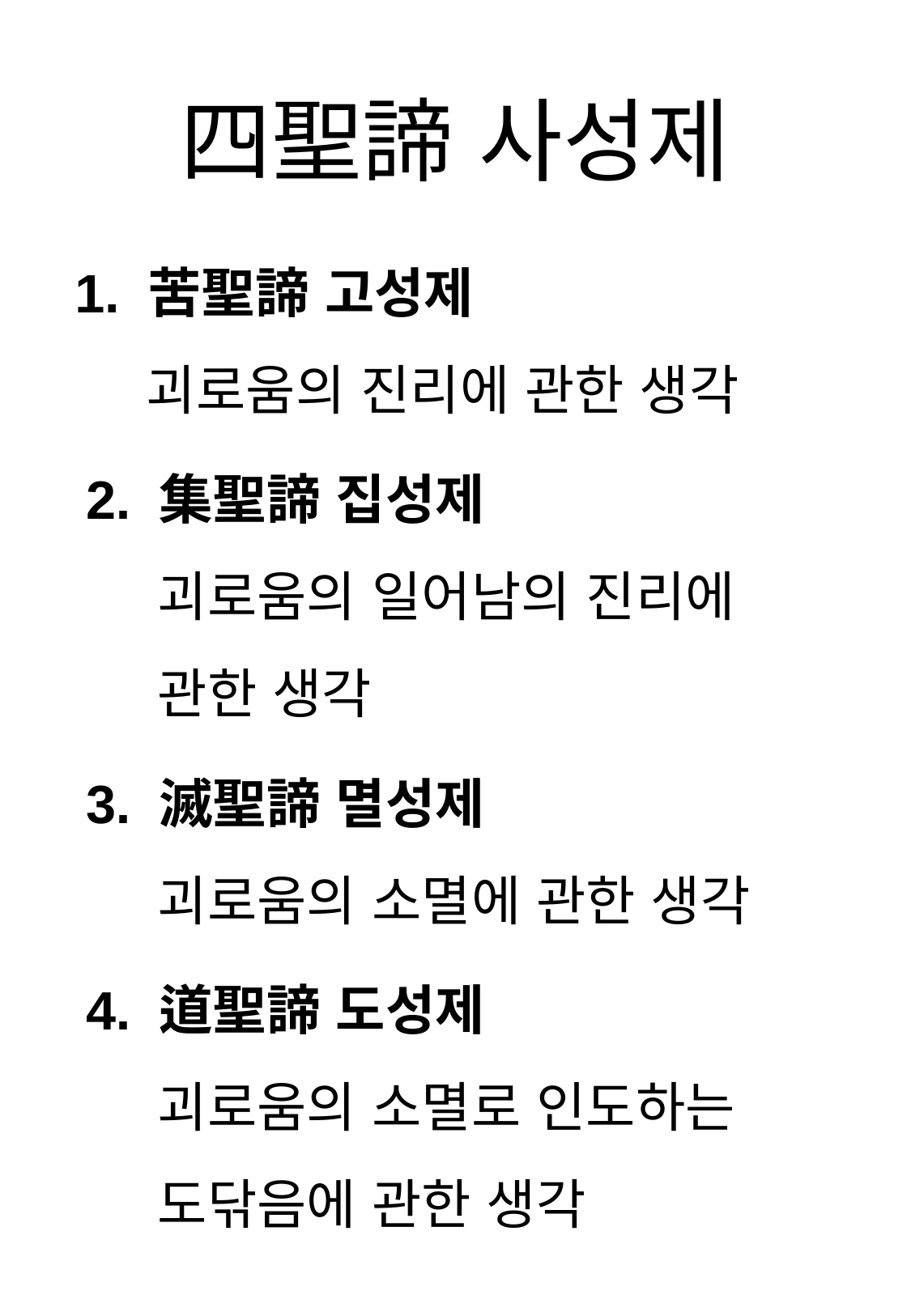

# 四聖諦 사성제
1. 苦聖諦 고성제
괴로움의 진리에 관한 생각
2. 集聖諦 집성제
괴로움의 일어남의 진리에 관한 생각
3. 滅聖諦 멸성제
괴로움의 소멸에 관한 생각
4. 道聖諦 도성제
괴로움의 소멸로 인도하는 도닦음에 관한 생각